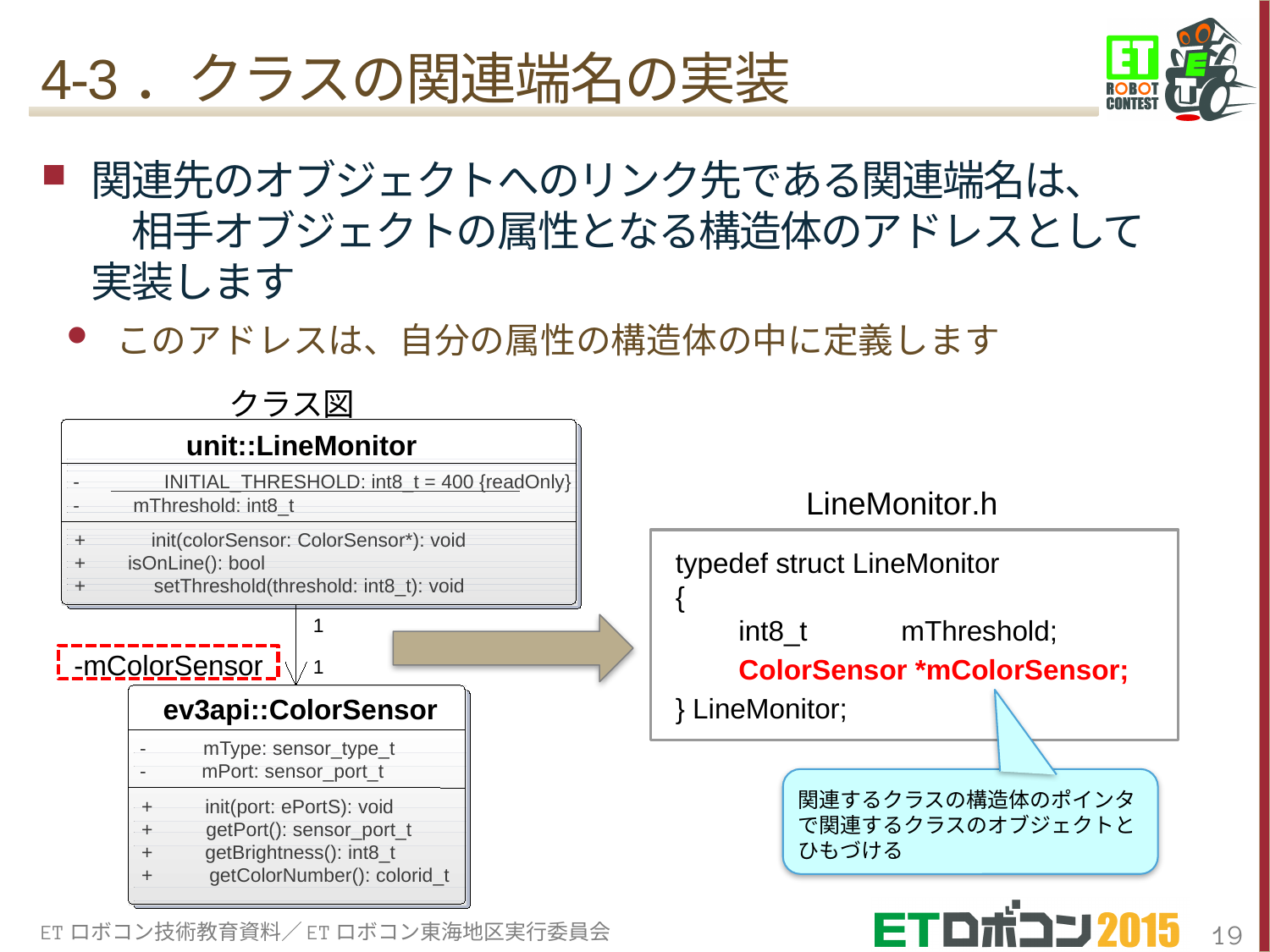

# 4-3．クラスの関連端名の実装
関連先のオブジェクトへのリンク先である関連端名は、　　相手オブジェクトの属性となる構造体のアドレスとして実装します
このアドレスは、自分の属性の構造体の中に定義します
クラス図

unit::LineMonitor

-
INITIAL_THRESHOLD: int8_t = 400 {readOnly}

-
mThreshold: int8_t

+
init(colorSensor: ColorSensor*): void

+
isOnLine(): bool

+
setThreshold(threshold: int8_t): void

1
-mColorSensor
1

ev3api::ColorSensor

-
mType: sensor_type_t

-
mPort: sensor_port_t

+
init(port: ePortS): void

+
getPort(): sensor_port_t

+
getBrightness(): int8_t

+
getColorNumber(): colorid_t

LineMonitor.h
typedef struct LineMonitor
{
　　int8_t            mThreshold;
　　ColorSensor *mColorSensor;
} LineMonitor;

関連するクラスの構造体のポインタ
で関連するクラスのオブジェクトと
ひもづける
ETロボコン技術教育資料／ETロボコン東海地区実行委員会
19